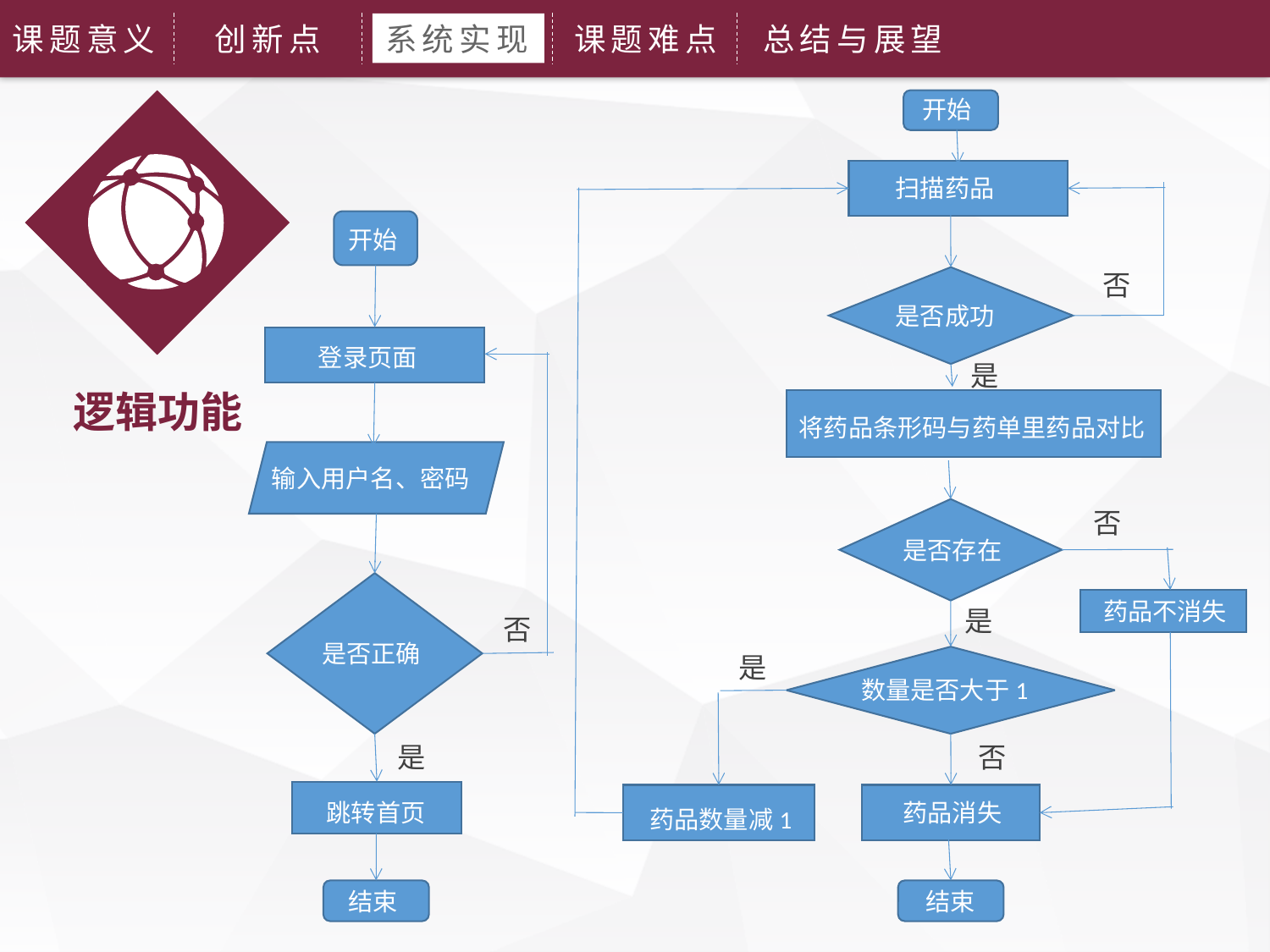

课题意义
创新点
系统实现
课题难点
总结与展望

开始

扫描药品

开始

否

是否成功

登录页面
是
逻辑功能

将药品条形码与药单里药品对比

输入用户名、密码

否
是否存在

药品不消失
是
否
是否正确
是

数量是否大于1
是
否

跳转首页
药品消失
药品数量减1

结束

结束